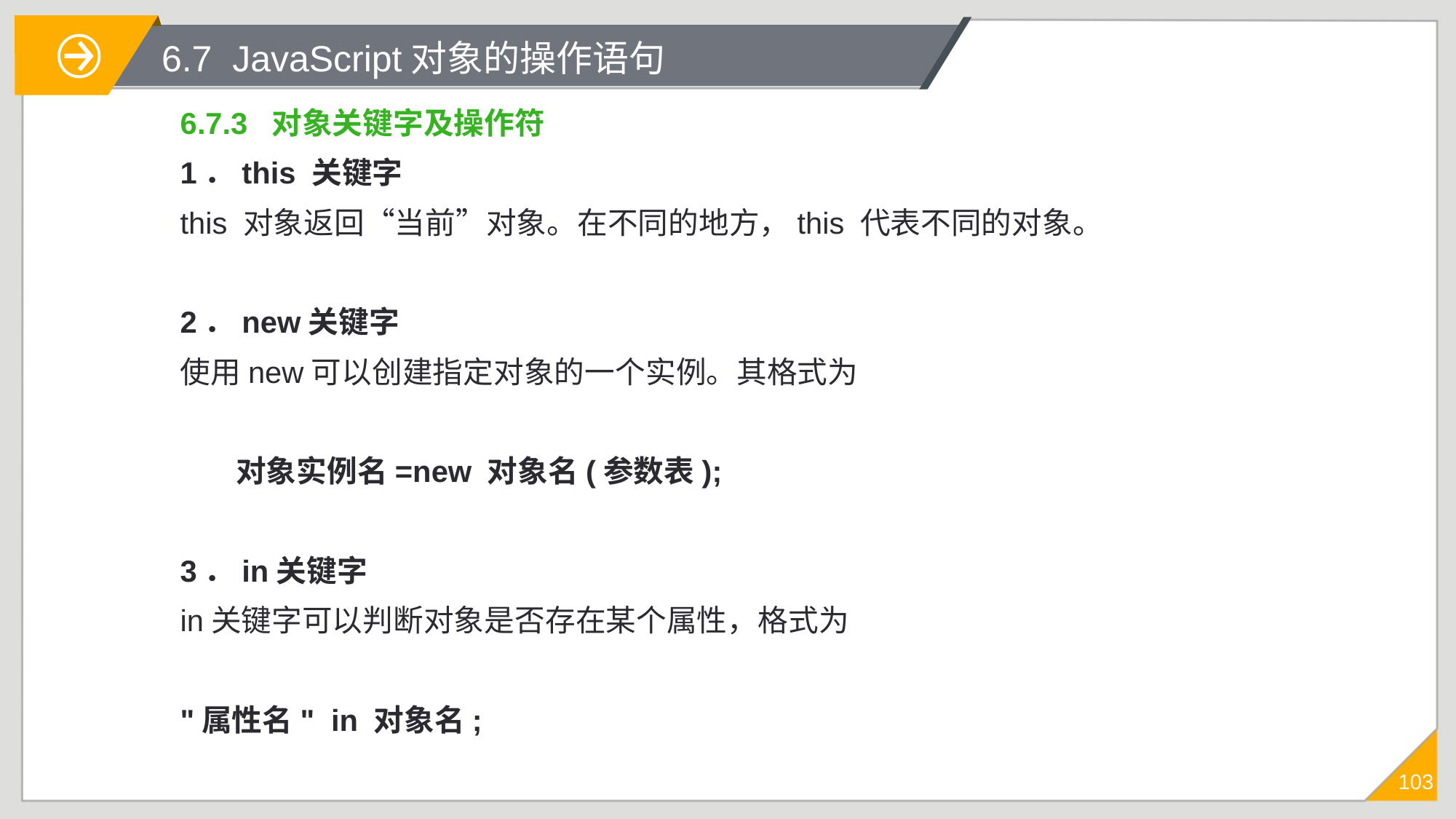

# 6.7  JavaScript对象的操作语句
6.7.3  对象关键字及操作符
1．this 关键字
this 对象返回“当前”对象。在不同的地方，this 代表不同的对象。

2．new关键字
使用new可以创建指定对象的一个实例。其格式为

       对象实例名=new 对象名(参数表);

3．in关键字
in关键字可以判断对象是否存在某个属性，格式为

"属性名"  in 对象名;